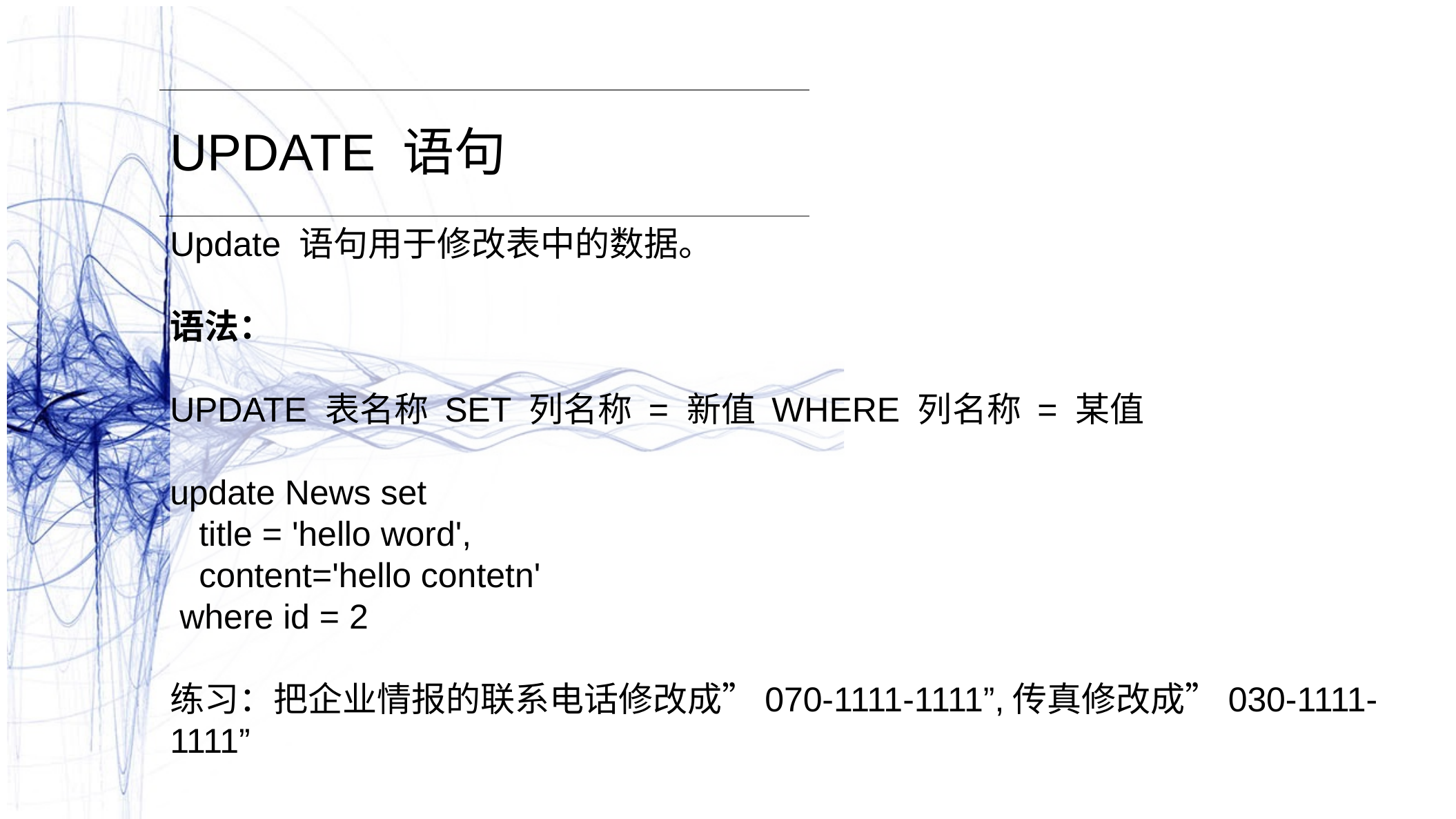

UPDATE 语句

Update 语句用于修改表中的数据。

语法：

UPDATE 表名称 SET 列名称 = 新值 WHERE 列名称 = 某值

update News set
   title = 'hello word',
   content='hello contetn'
 where id = 2

练习：把企业情报的联系电话修改成”070-1111-1111”,传真修改成”030-1111-1111”